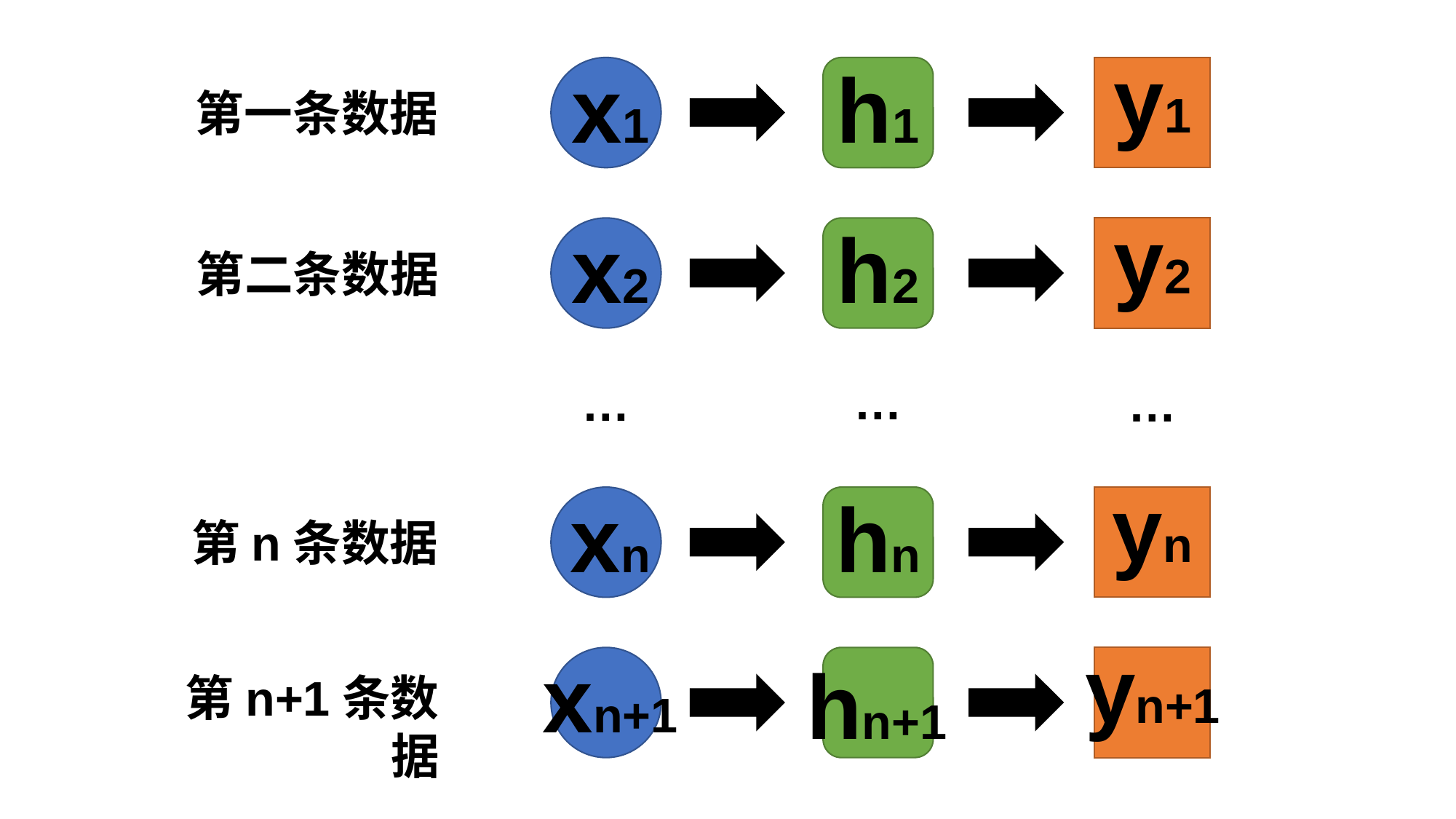

y1

x1

h1

第一条数据

y2

x2

h2

第二条数据

…
…
…
yn

xn

hn

第n条数据

yn+1

xn+1

hn+1

第n+1条数据